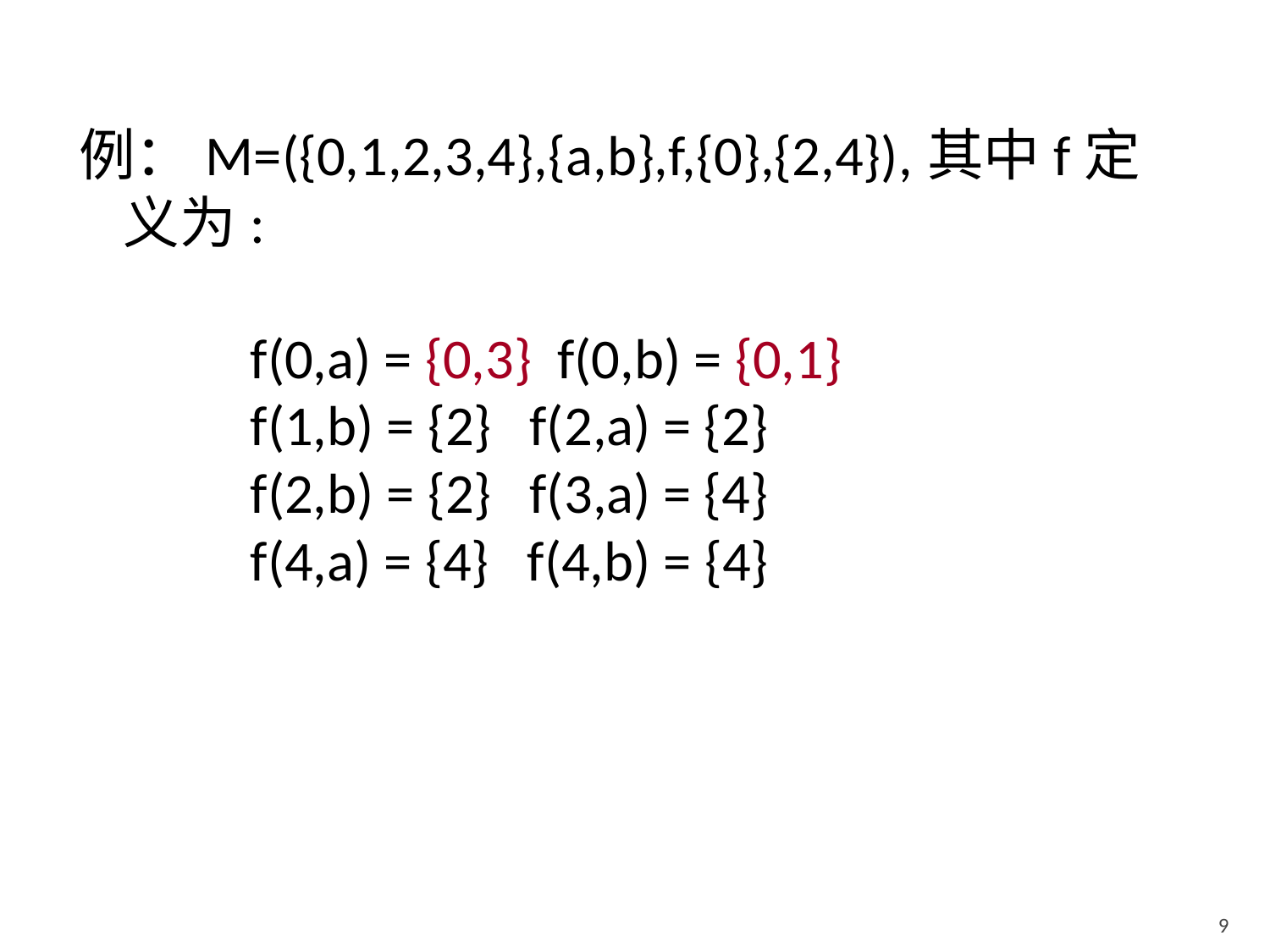

例：M=({0,1,2,3,4},{a,b},f,{0},{2,4}),其中f定义为:

		f(0,a) = {0,3}  f(0,b) = {0,1}
		f(1,b) = {2}   f(2,a) = {2}
		f(2,b) = {2}   f(3,a) = {4}
		f(4,a) = {4}   f(4,b) = {4}

9